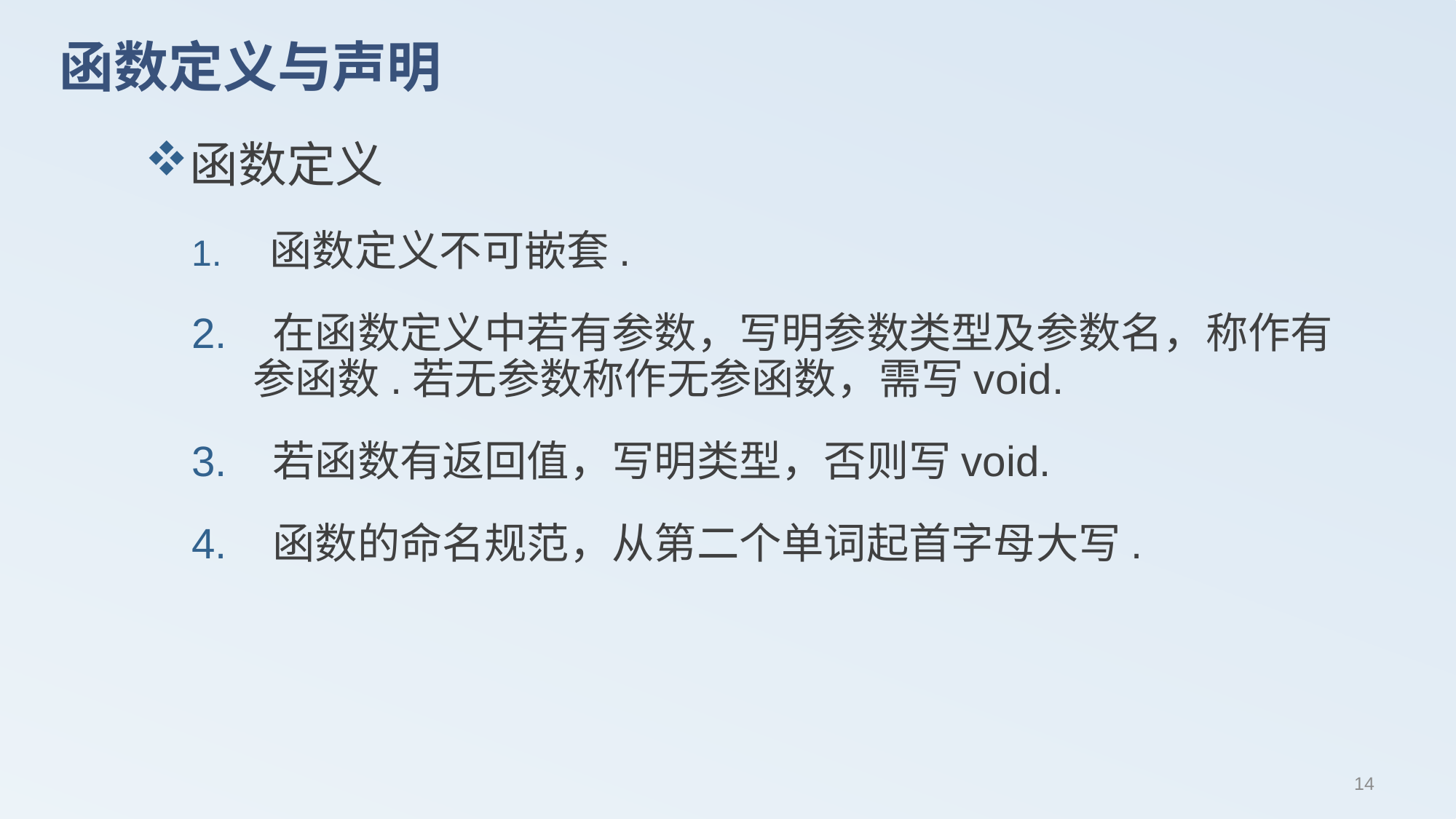

# 函数定义与声明
函数定义
 函数定义不可嵌套.
 在函数定义中若有参数，写明参数类型及参数名，称作有参函数.若无参数称作无参函数，需写void.
 若函数有返回值，写明类型，否则写void.
 函数的命名规范，从第二个单词起首字母大写.